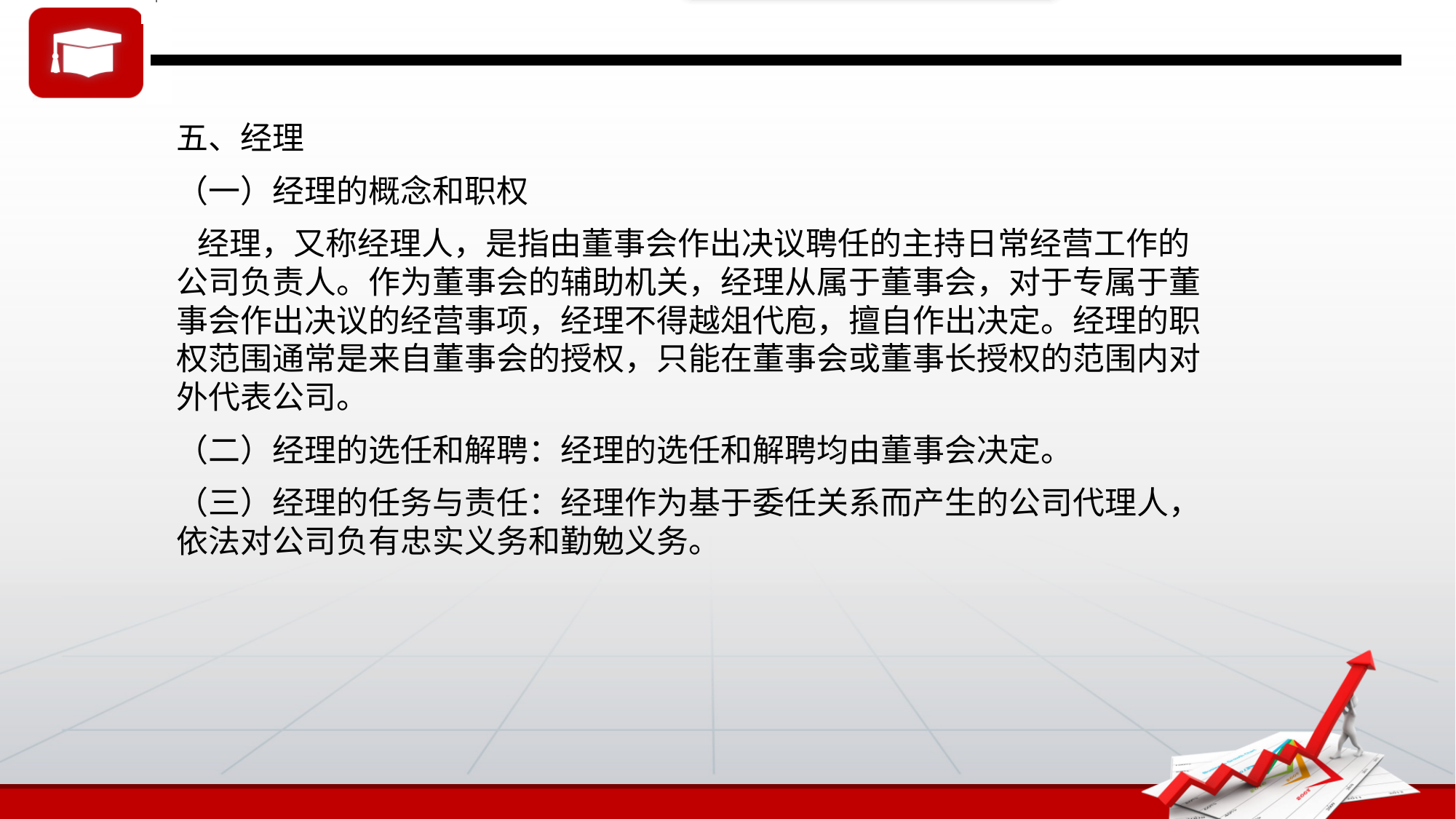

五、经理
（一）经理的概念和职权
  经理，又称经理人，是指由董事会作出决议聘任的主持日常经营工作的公司负责人。作为董事会的辅助机关，经理从属于董事会，对于专属于董事会作出决议的经营事项，经理不得越俎代庖，擅自作出决定。经理的职权范围通常是来自董事会的授权，只能在董事会或董事长授权的范围内对外代表公司。
（二）经理的选任和解聘：经理的选任和解聘均由董事会决定。
（三）经理的任务与责任：经理作为基于委任关系而产生的公司代理人，依法对公司负有忠实义务和勤勉义务。